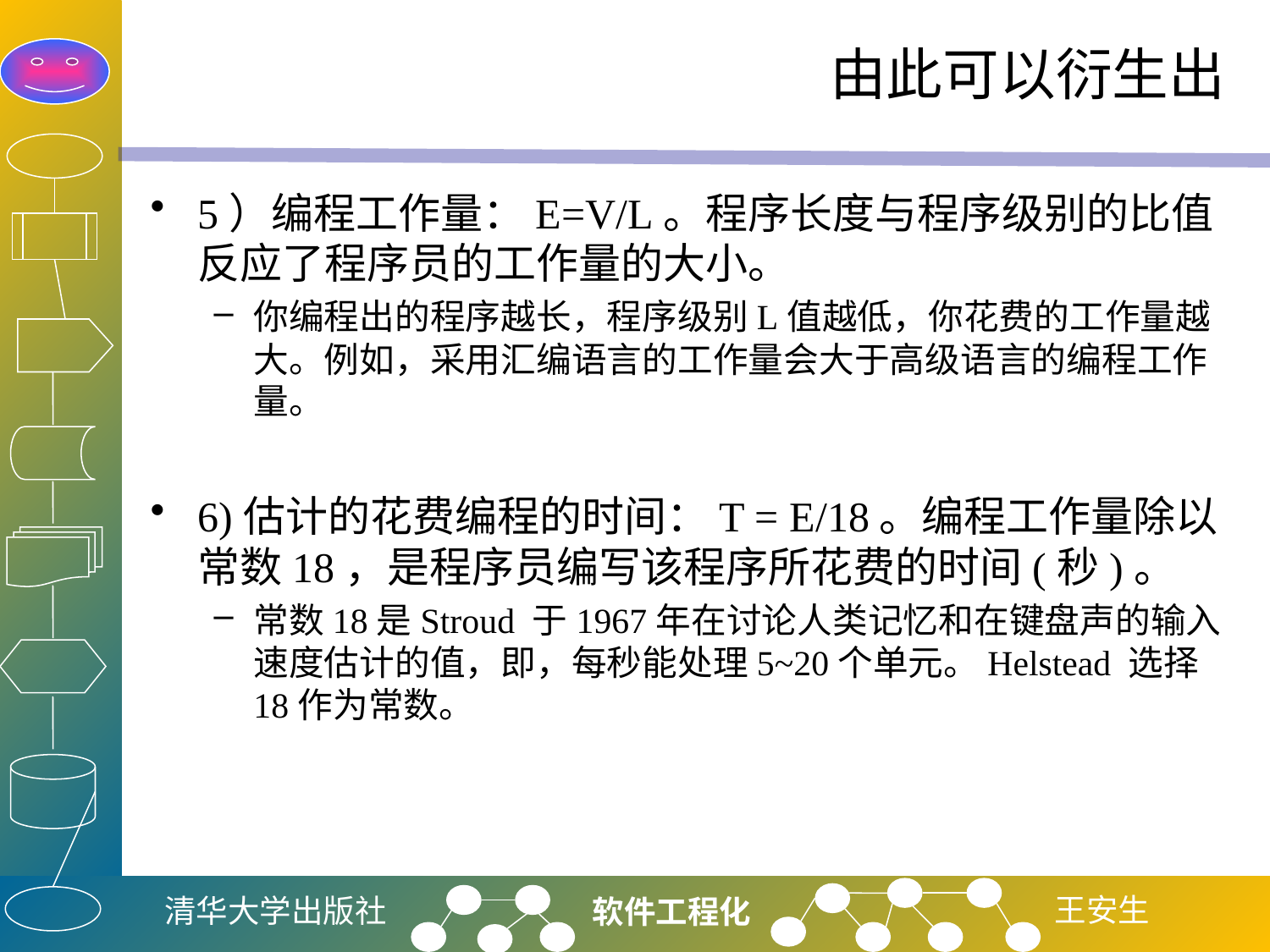

# 由此可以衍生出
5）编程工作量：E=V/L。程序长度与程序级别的比值反应了程序员的工作量的大小。
你编程出的程序越长，程序级别L值越低，你花费的工作量越大。例如，采用汇编语言的工作量会大于高级语言的编程工作量。

6)估计的花费编程的时间：T = E/18。编程工作量除以常数18，是程序员编写该程序所花费的时间(秒)。
常数18是Stroud 于1967年在讨论人类记忆和在键盘声的输入速度估计的值，即，每秒能处理5~20个单元。Helstead 选择18作为常数。